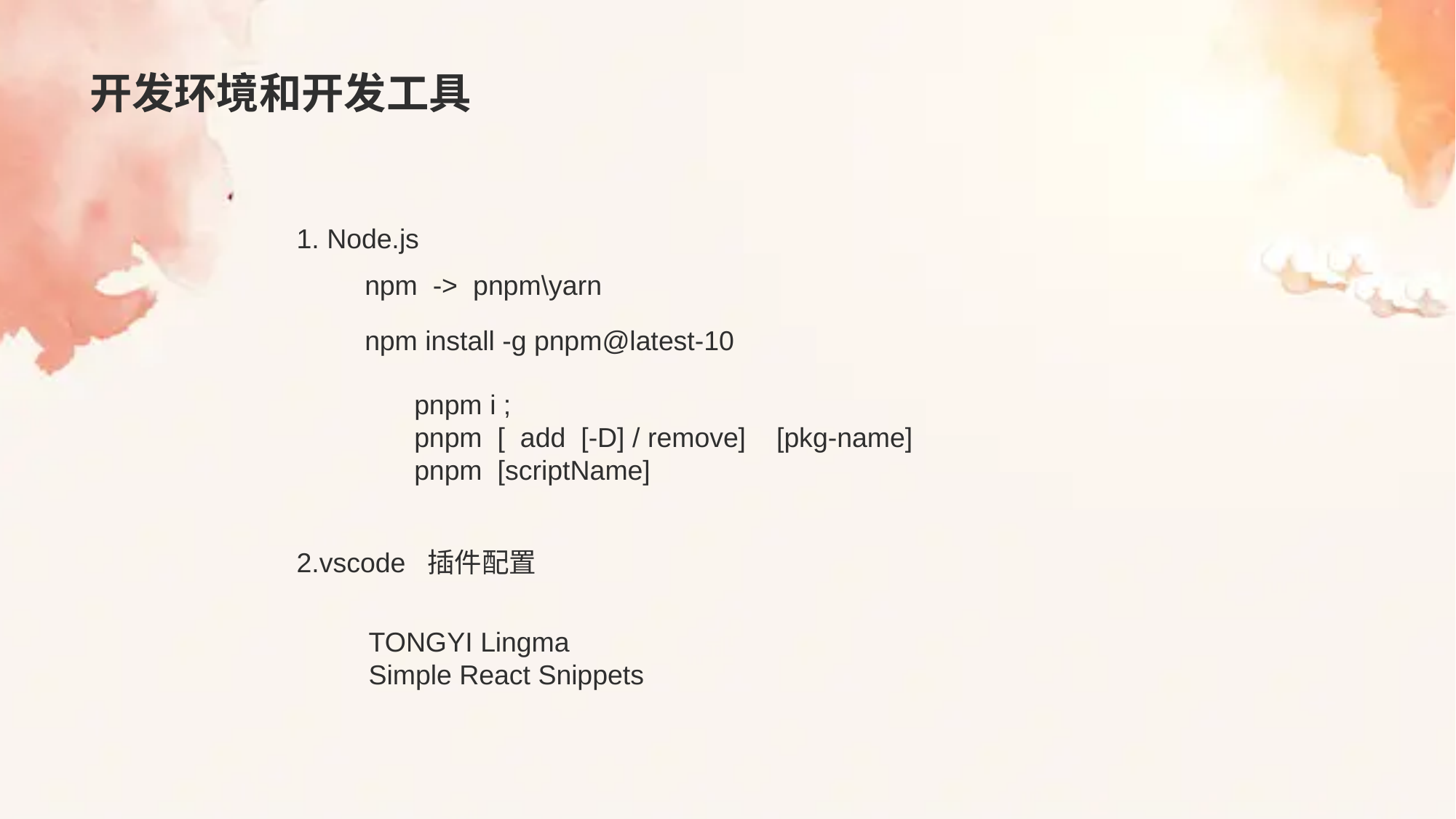

# 开发环境和开发工具
1. Node.js

npm  ->  pnpm\yarn

npm install -g pnpm@latest-10
pnpm i ;
pnpm  [  add  [-D] / remove]    [pkg-name]
pnpm  [scriptName]
2.vscode  插件配置

TONGYI Lingma
Simple React Snippets
3